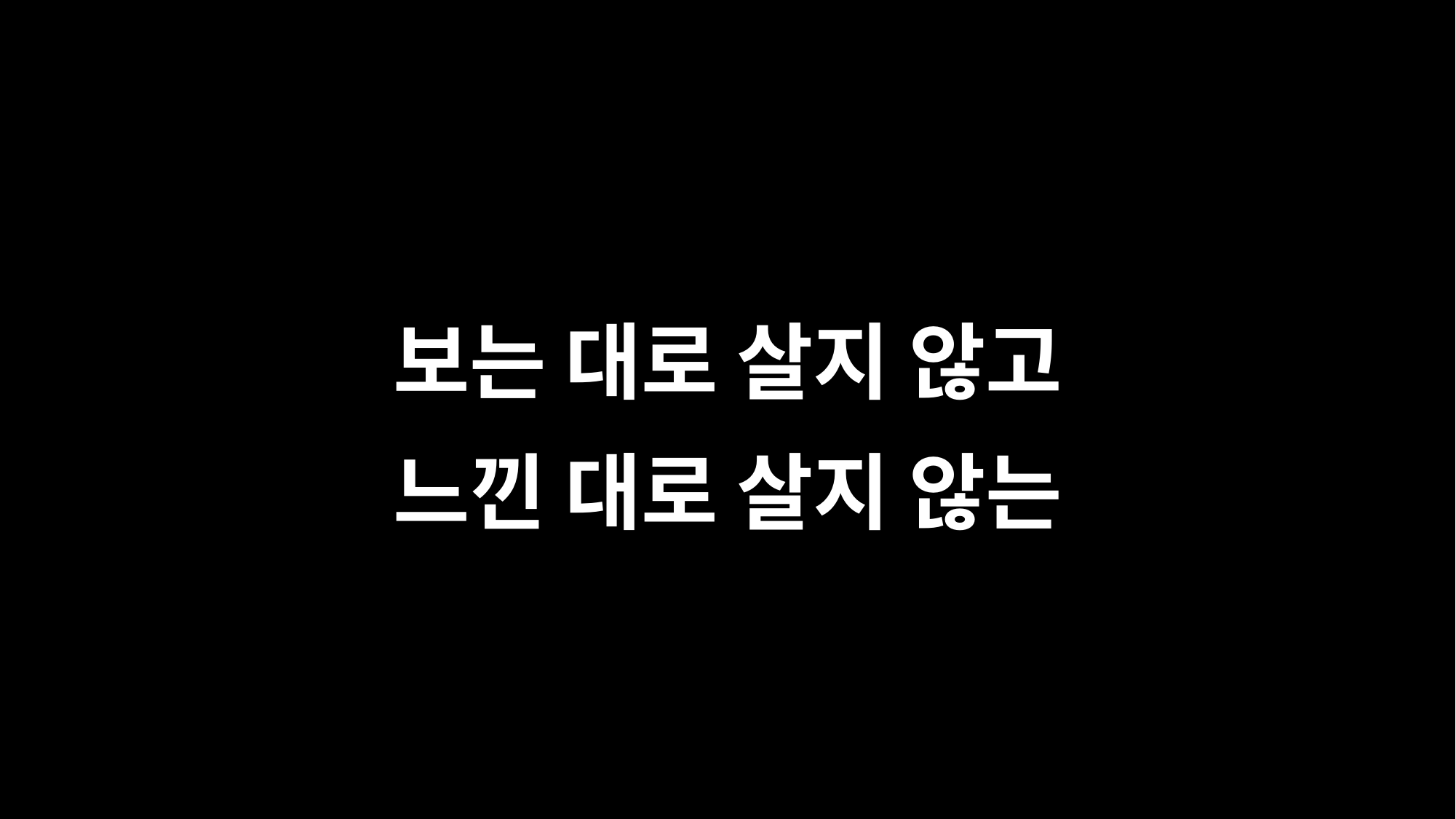

보는 대로 살지 않고
느낀 대로 살지 않는